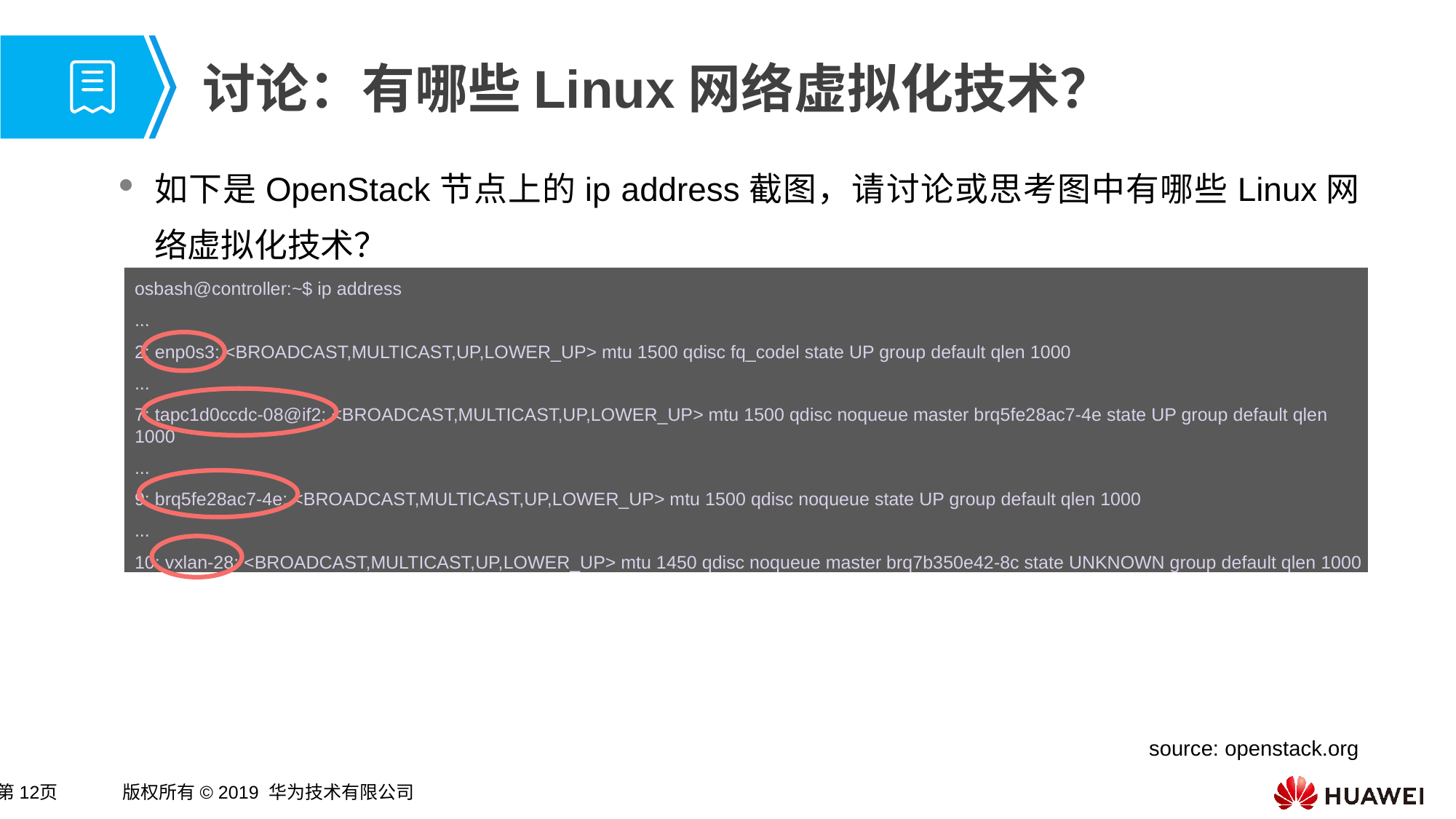

# 讨论：有哪些Linux网络虚拟化技术？
如下是OpenStack节点上的ip address截图，请讨论或思考图中有哪些Linux网络虚拟化技术？
osbash@controller:~$ ip address
...
2: enp0s3: <BROADCAST,MULTICAST,UP,LOWER_UP> mtu 1500 qdisc fq_codel state UP group default qlen 1000
...
7: tapc1d0ccdc-08@if2: <BROADCAST,MULTICAST,UP,LOWER_UP> mtu 1500 qdisc noqueue master brq5fe28ac7-4e state UP group default qlen 1000
...
9: brq5fe28ac7-4e: <BROADCAST,MULTICAST,UP,LOWER_UP> mtu 1500 qdisc noqueue state UP group default qlen 1000
...
10: vxlan-28: <BROADCAST,MULTICAST,UP,LOWER_UP> mtu 1450 qdisc noqueue master brq7b350e42-8c state UNKNOWN group default qlen 1000

source: openstack.org